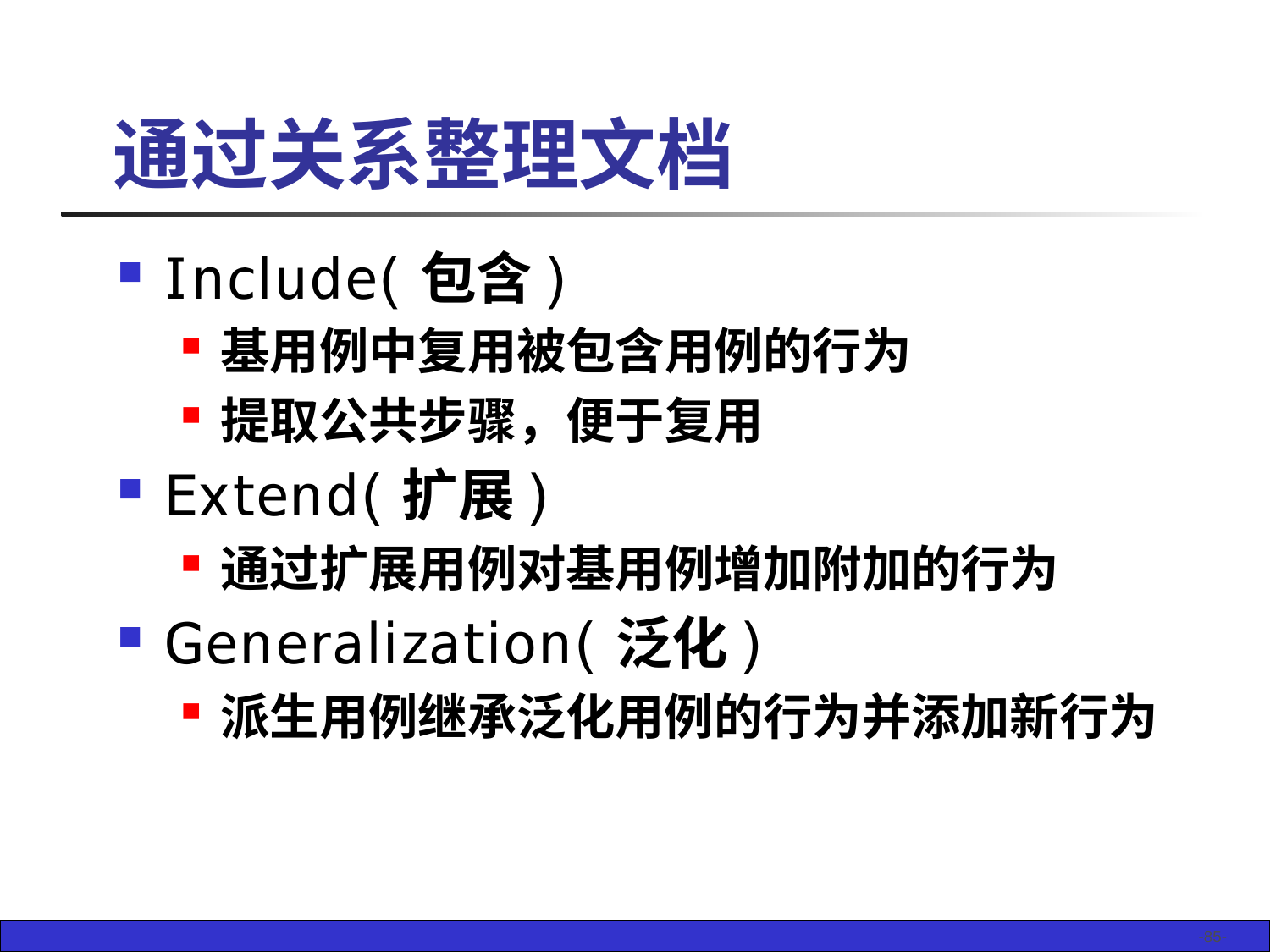

# 通过关系整理文档
Include(包含)
基用例中复用被包含用例的行为
提取公共步骤，便于复用
Extend(扩展)
通过扩展用例对基用例增加附加的行为
Generalization(泛化)
派生用例继承泛化用例的行为并添加新行为
-85-